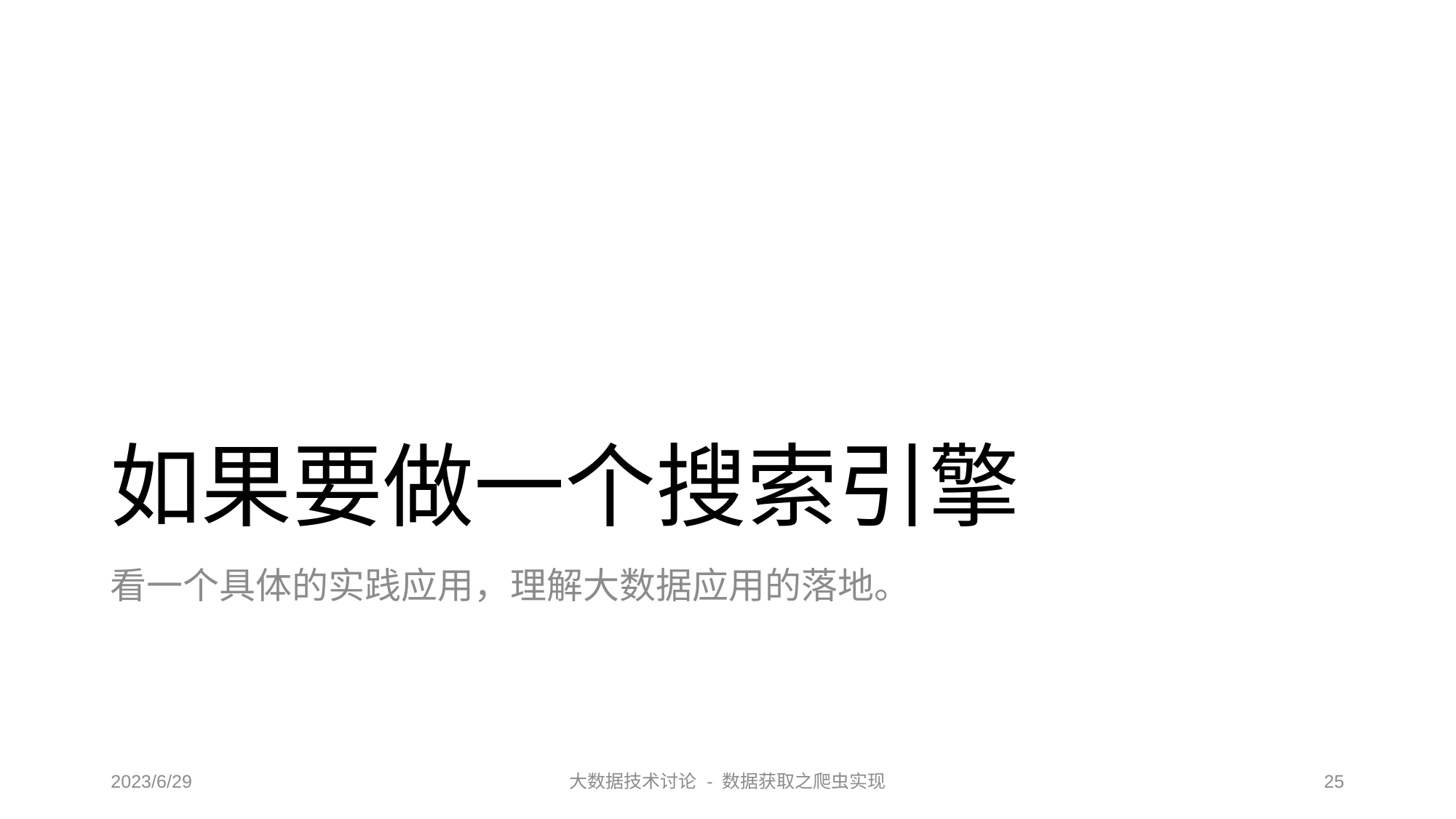

# 如果要做一个搜索引擎
看一个具体的实践应用，理解大数据应用的落地。
2023/6/29
大数据技术讨论 - 数据获取之爬虫实现
25